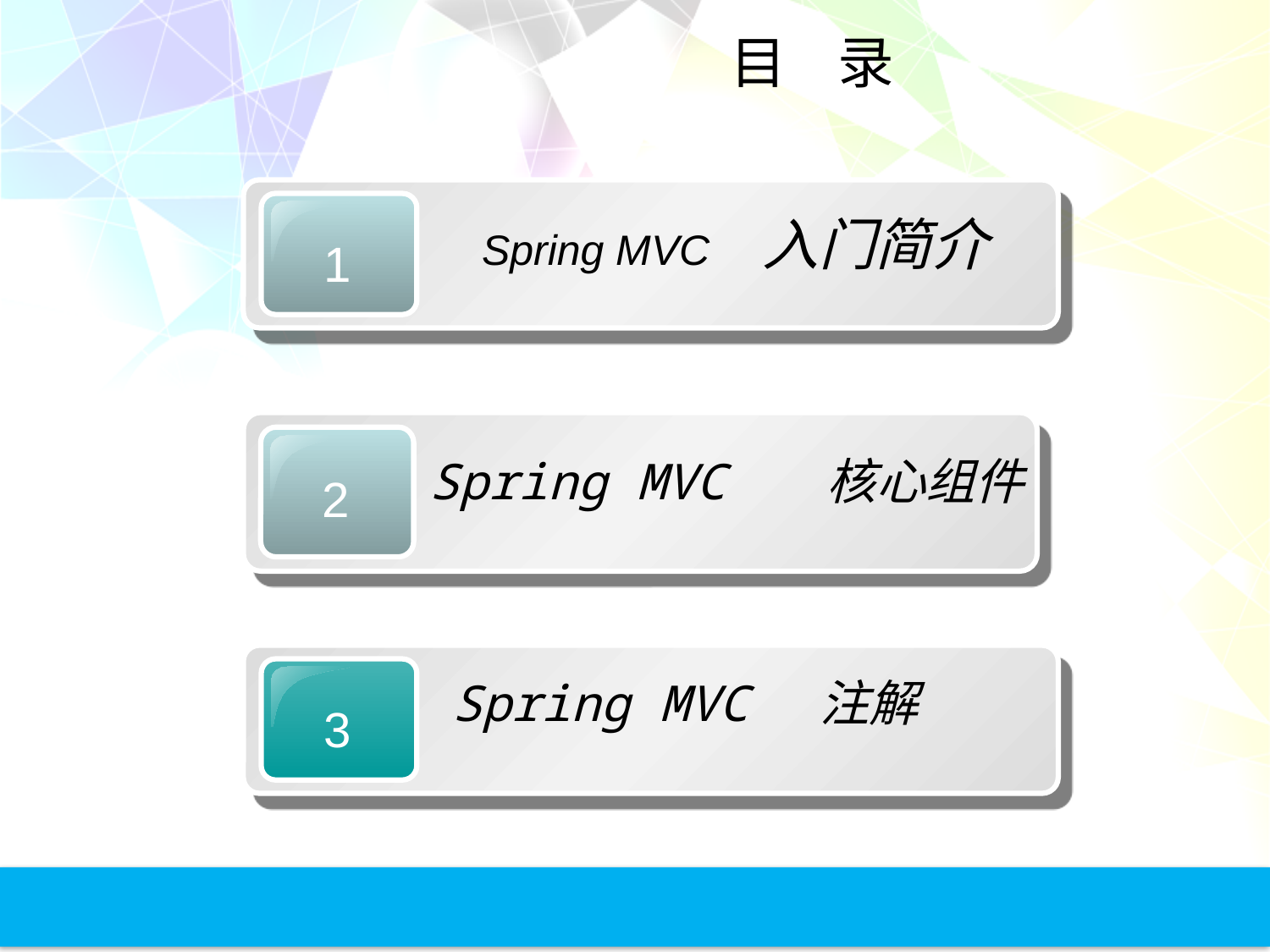

目    录
#

1
 Spring MVC    入门简介

2

Spring MVC   核心组件

3
Spring MVC  注解